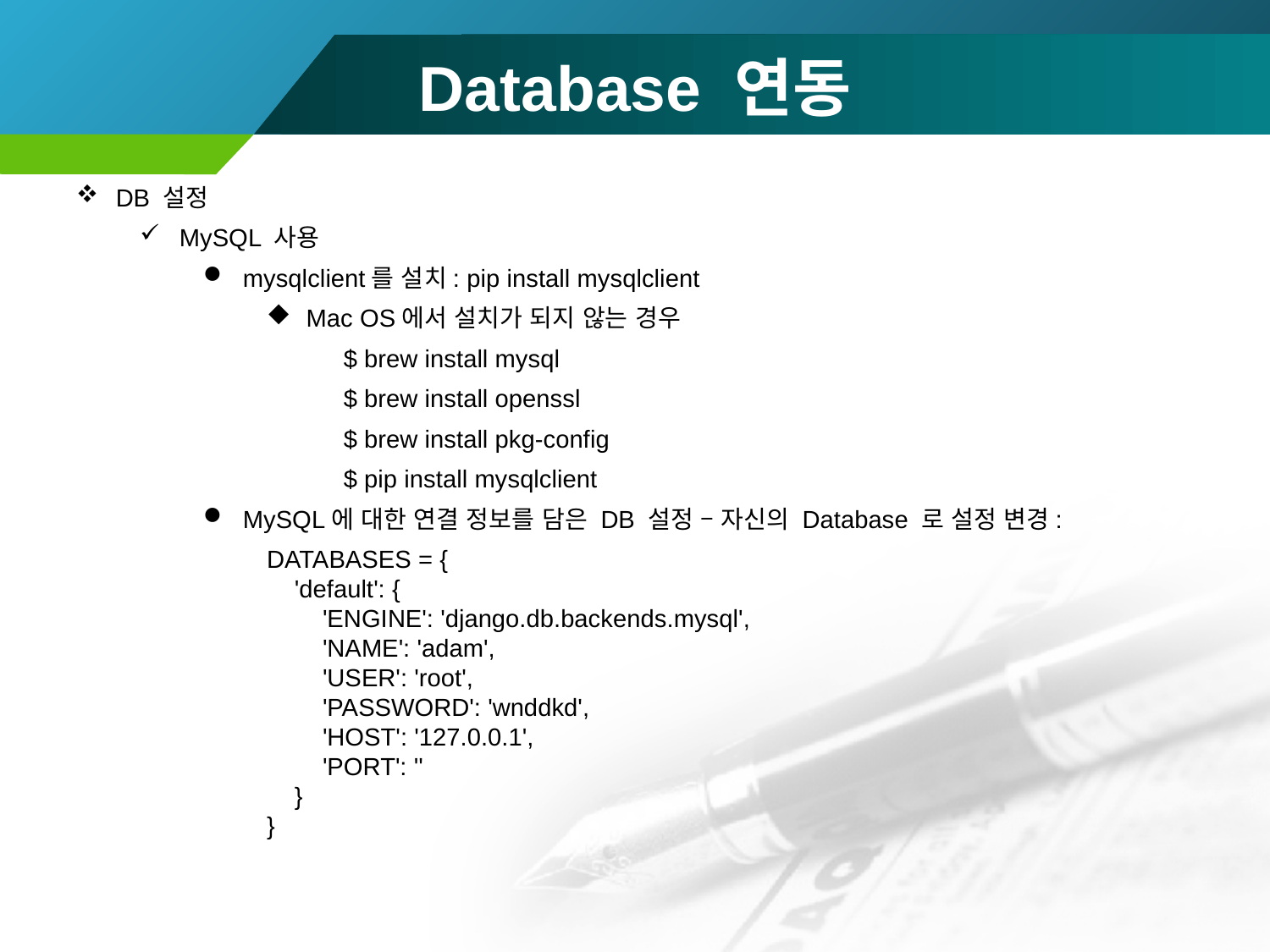

# Database 연동
DB 설정
MySQL 사용
mysqlclient를 설치: pip install mysqlclient
Mac OS에서 설치가 되지 않는 경우
$ brew install mysql
$ brew install openssl
$ brew install pkg-config
$ pip install mysqlclient
MySQL에 대한 연결 정보를 담은 DB 설정 – 자신의 Database 로 설정 변경:
DATABASES = {
    'default': {
        'ENGINE': 'django.db.backends.mysql',
        'NAME': 'adam',
        'USER': 'root',
        'PASSWORD': 'wnddkd',
        'HOST': '127.0.0.1',
        'PORT': ''
    }
}